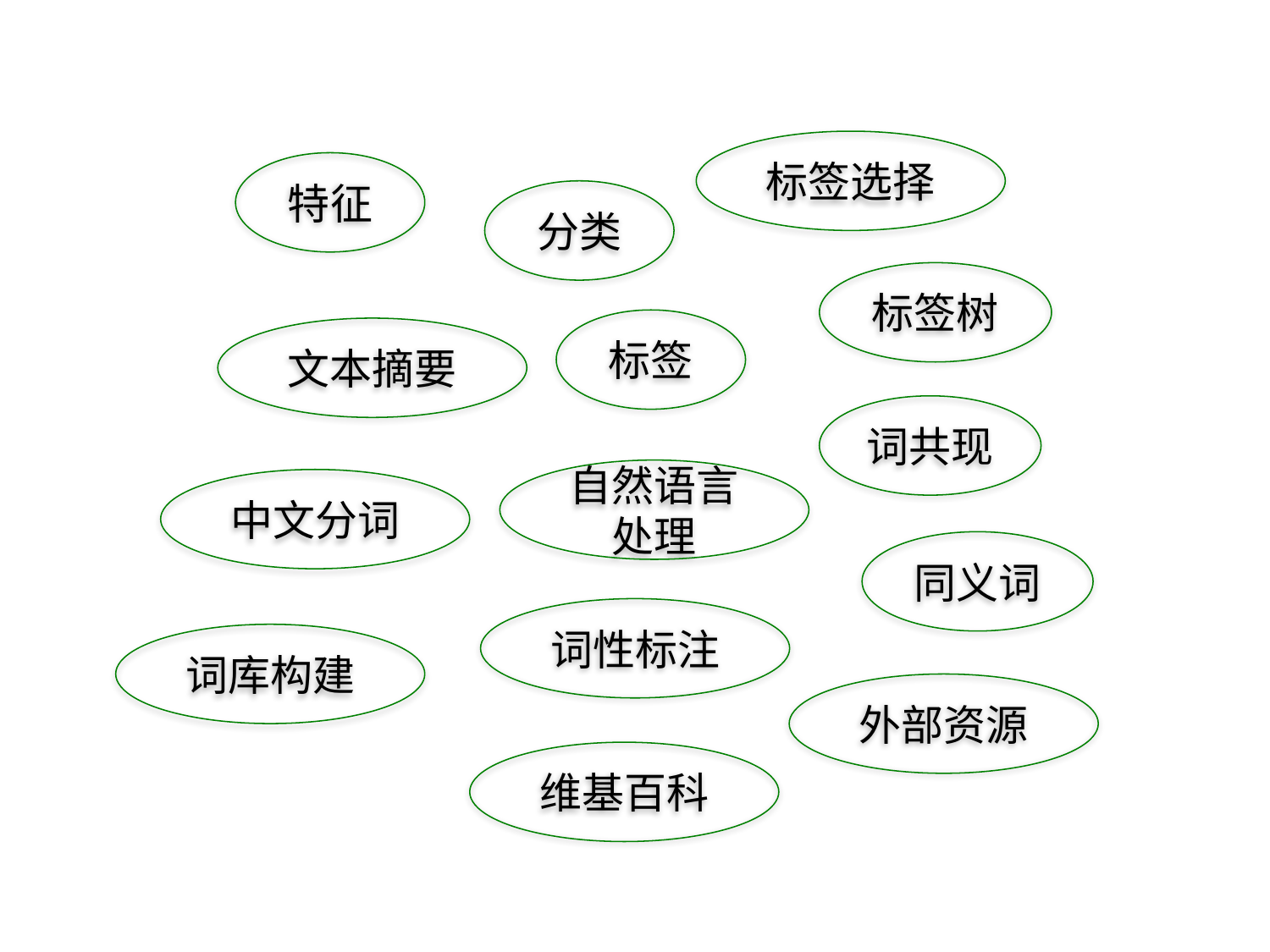

标签选择
特征
分类
标签树
标签
文本摘要
词共现
自然语言处理
中文分词
同义词
词性标注
词库构建
外部资源
维基百科